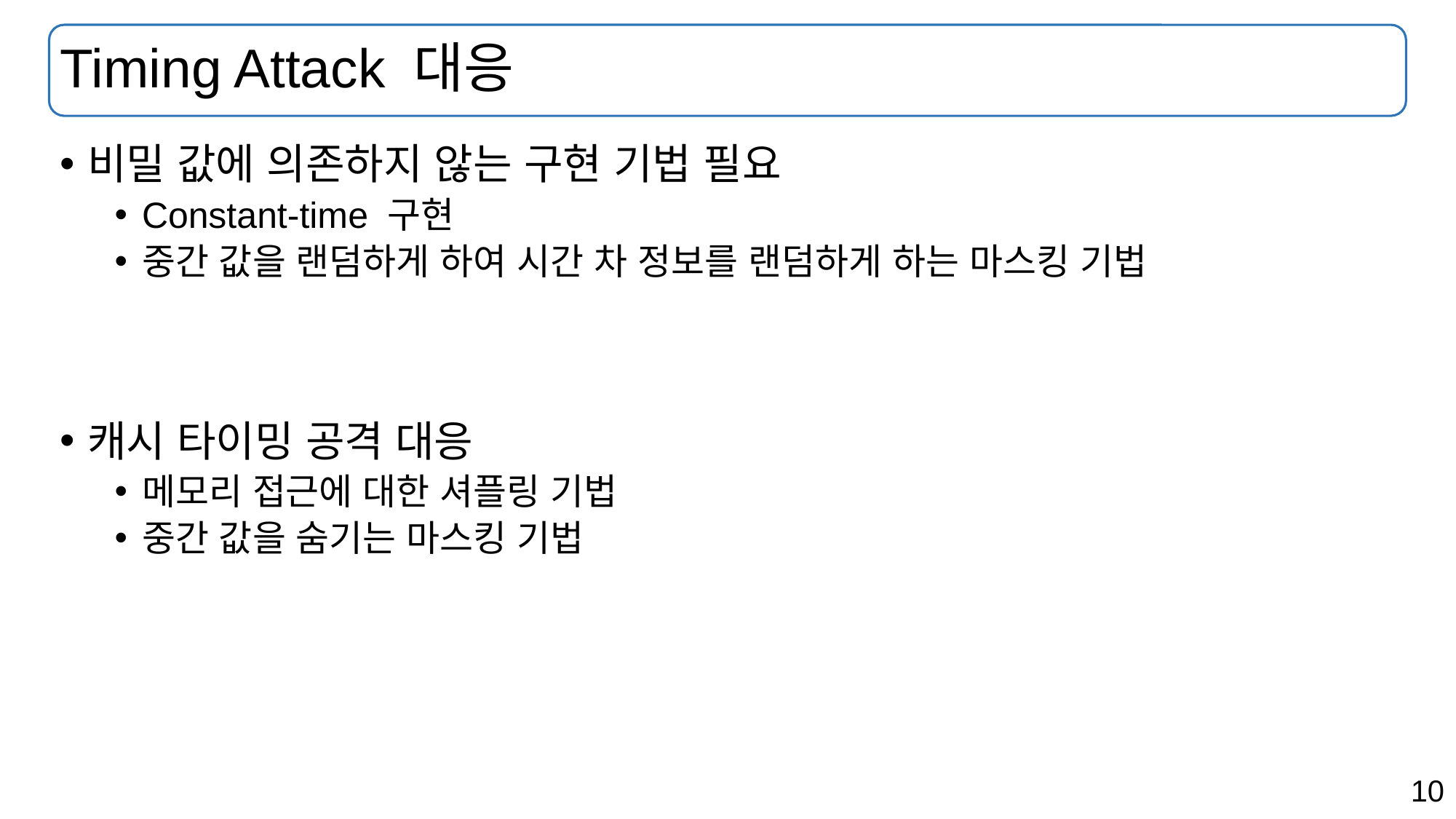

# Timing Attack 대응
비밀 값에 의존하지 않는 구현 기법 필요
Constant-time 구현
중간 값을 랜덤하게 하여 시간 차 정보를 랜덤하게 하는 마스킹 기법

캐시 타이밍 공격 대응
메모리 접근에 대한 셔플링 기법
중간 값을 숨기는 마스킹 기법